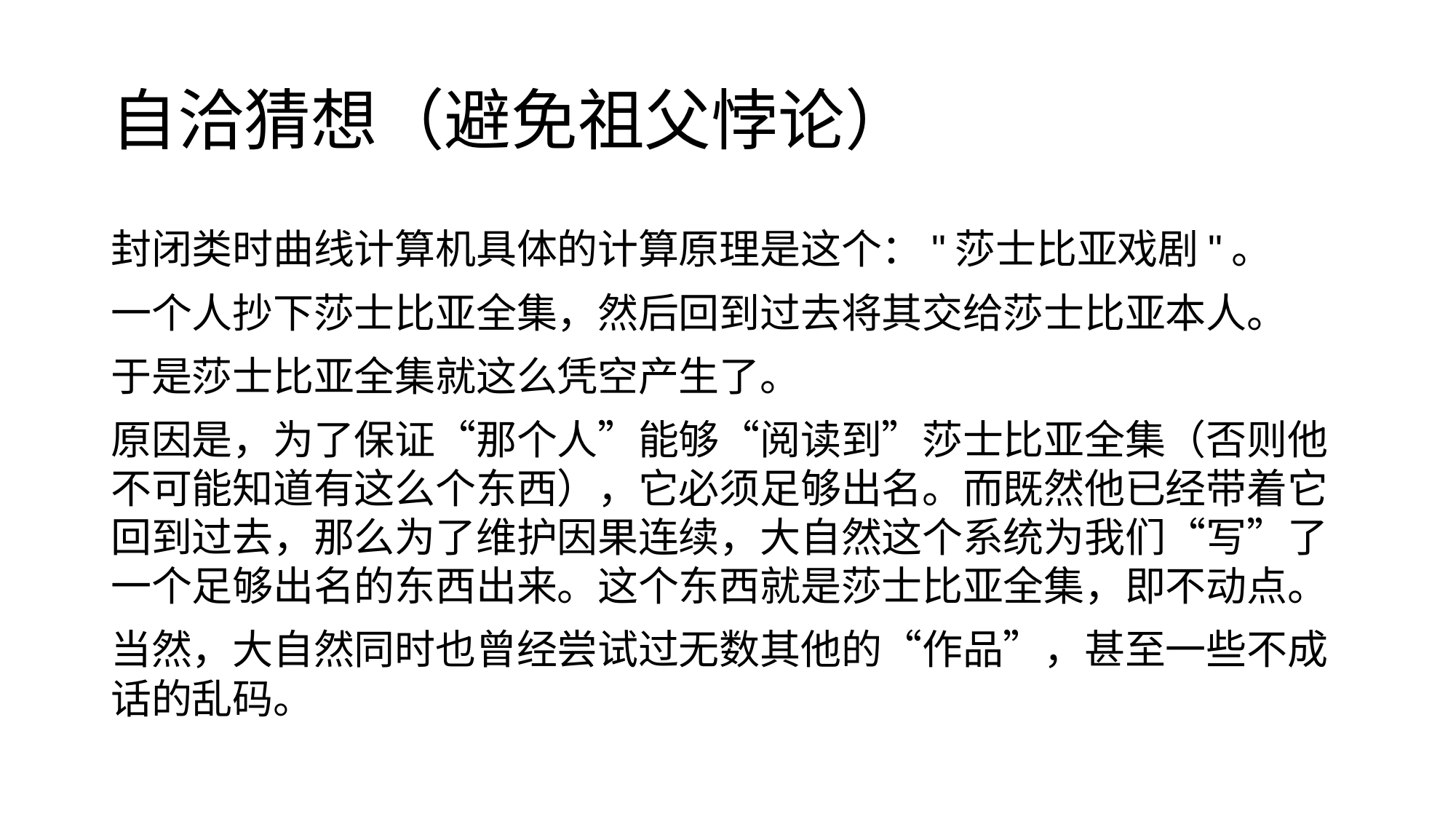

# 自洽猜想（避免祖父悖论）
封闭类时曲线计算机具体的计算原理是这个："莎士比亚戏剧"。
一个人抄下莎士比亚全集，然后回到过去将其交给莎士比亚本人。
于是莎士比亚全集就这么凭空产生了。
原因是，为了保证“那个人”能够“阅读到”莎士比亚全集（否则他不可能知道有这么个东西），它必须足够出名。而既然他已经带着它回到过去，那么为了维护因果连续，大自然这个系统为我们“写”了一个足够出名的东西出来。这个东西就是莎士比亚全集，即不动点。
当然，大自然同时也曾经尝试过无数其他的“作品”，甚至一些不成话的乱码。